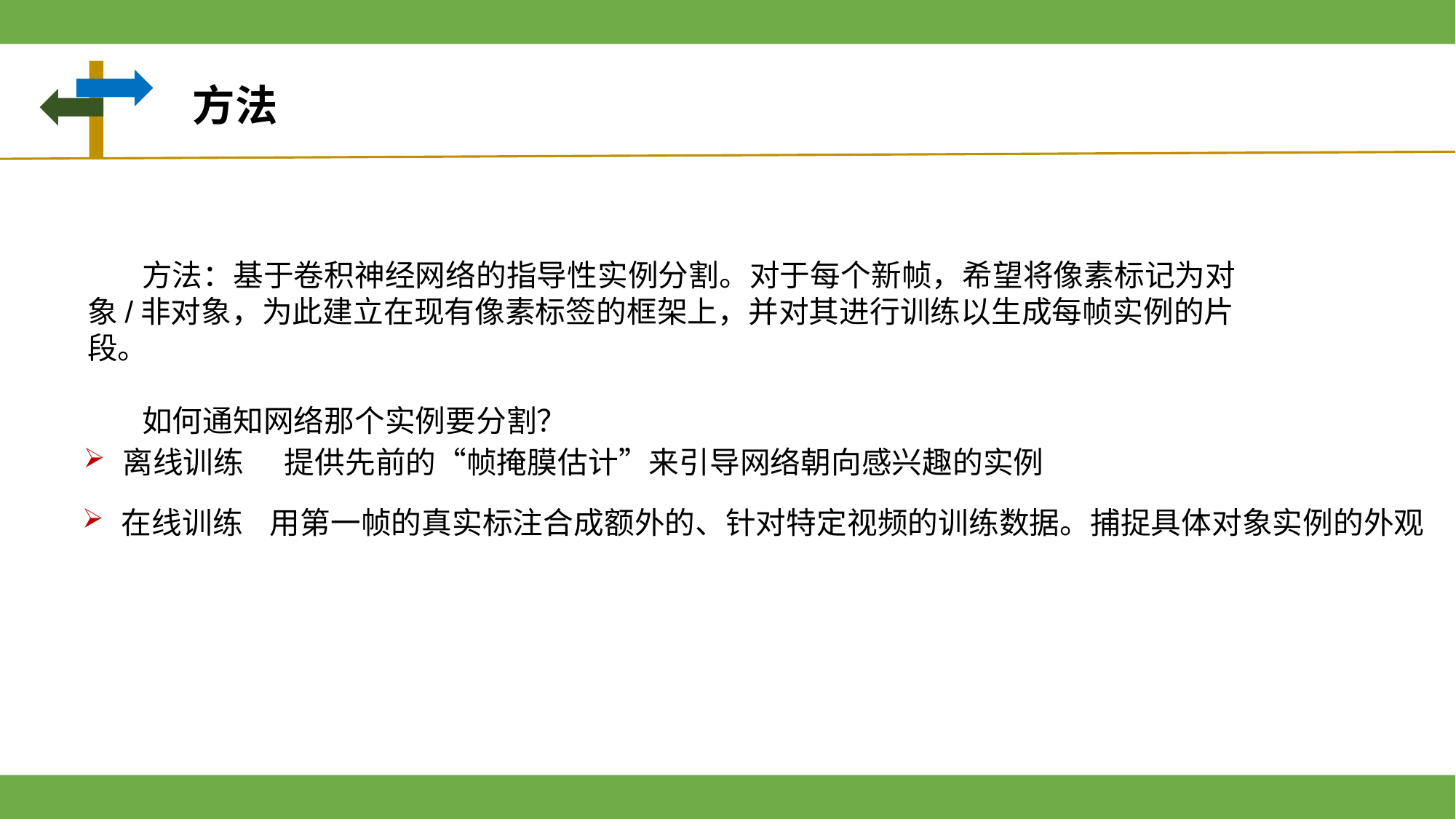

方法

方法：基于卷积神经网络的指导性实例分割。对于每个新帧，希望将像素标记为对象/非对象，为此建立在现有像素标签的框架上，并对其进行训练以生成每帧实例的片段。

如何通知网络那个实例要分割？

 离线训练      提供先前的“帧掩膜估计”来引导网络朝向感兴趣的实例
 在线训练    用第一帧的真实标注合成额外的、针对特定视频的训练数据。捕捉具体对象实例的外观